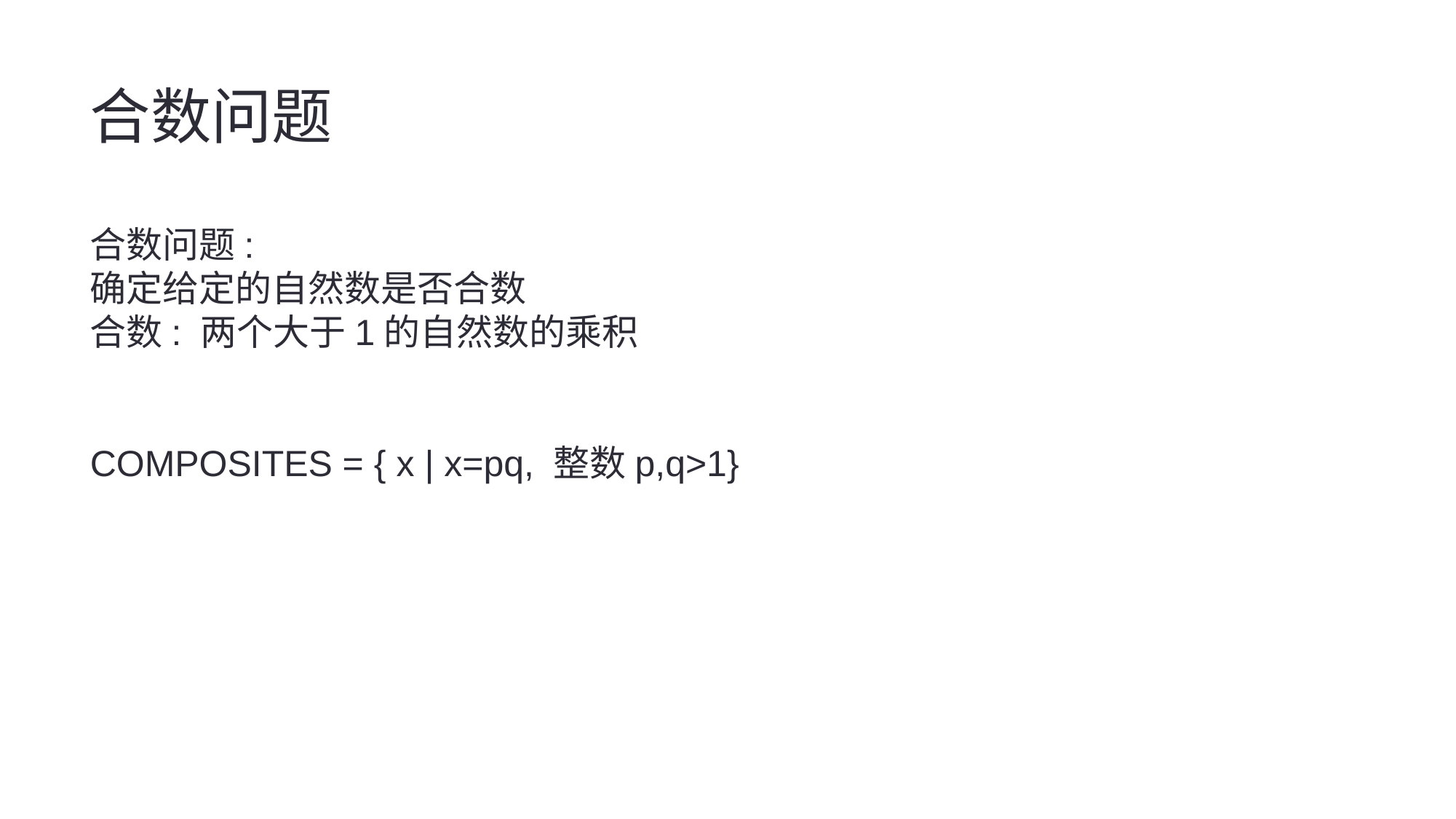

合数问题
合数问题:
确定给定的自然数是否合数
合数: 两个大于1的自然数的乘积

COMPOSITES = { x | x=pq, 整数p,q>1}